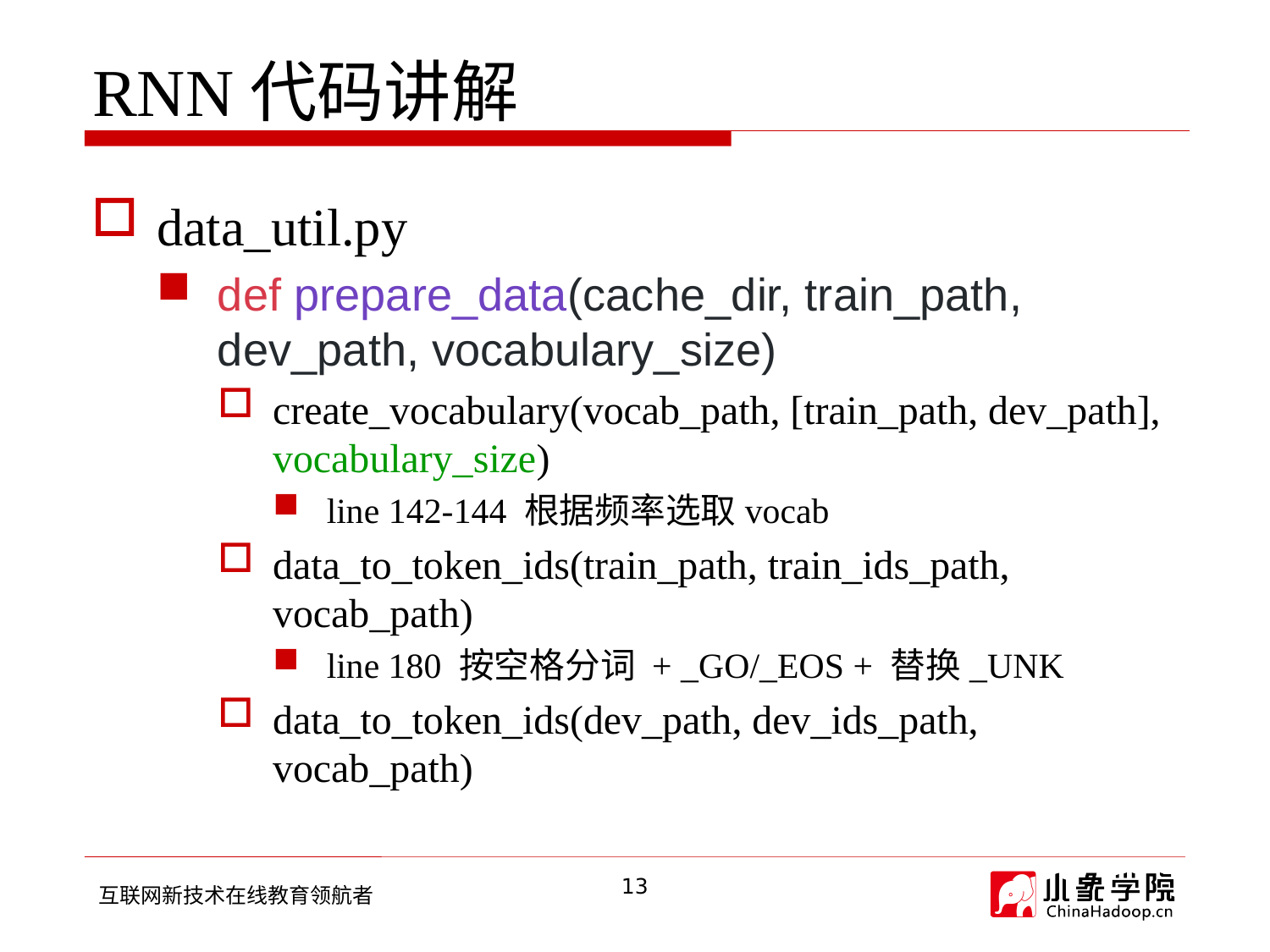

# RNN代码讲解
data_util.py
def prepare_data(cache_dir, train_path, dev_path, vocabulary_size)
create_vocabulary(vocab_path, [train_path, dev_path], vocabulary_size)
line 142-144 根据频率选取vocab
data_to_token_ids(train_path, train_ids_path, vocab_path)
line 180 按空格分词 + _GO/_EOS + 替换_UNK
data_to_token_ids(dev_path, dev_ids_path, vocab_path)
13